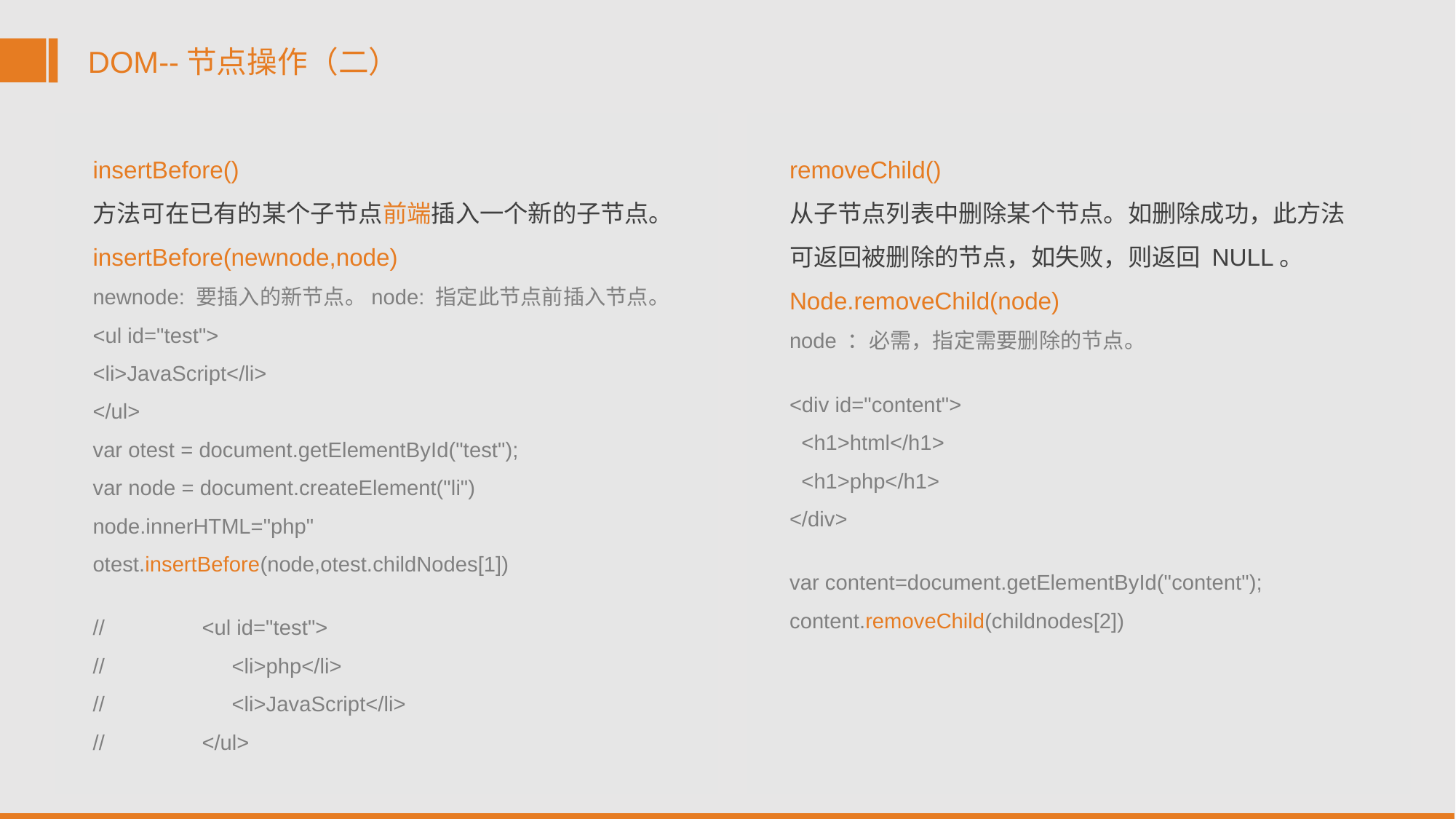

DOM--节点操作（二）

insertBefore()
方法可在已有的某个子节点前端插入一个新的子节点。
insertBefore(newnode,node)
newnode: 要插入的新节点。node: 指定此节点前插入节点。
<ul id="test">
<li>JavaScript</li>
</ul>
var otest = document.getElementById("test");
var node = document.createElement("li")
node.innerHTML="php"
otest.insertBefore(node,otest.childNodes[1])

//  	<ul id="test">
//    	     <li>php</li>
//    	     <li>JavaScript</li>
//  	</ul>

removeChild()
从子节点列表中删除某个节点。如删除成功，此方法可返回被删除的节点，如失败，则返回 NULL。
Node.removeChild(node)
node ：必需，指定需要删除的节点。

<div id="content">
  <h1>html</h1>
  <h1>php</h1>
</div>

var content=document.getElementById("content");
content.removeChild(childnodes[2])